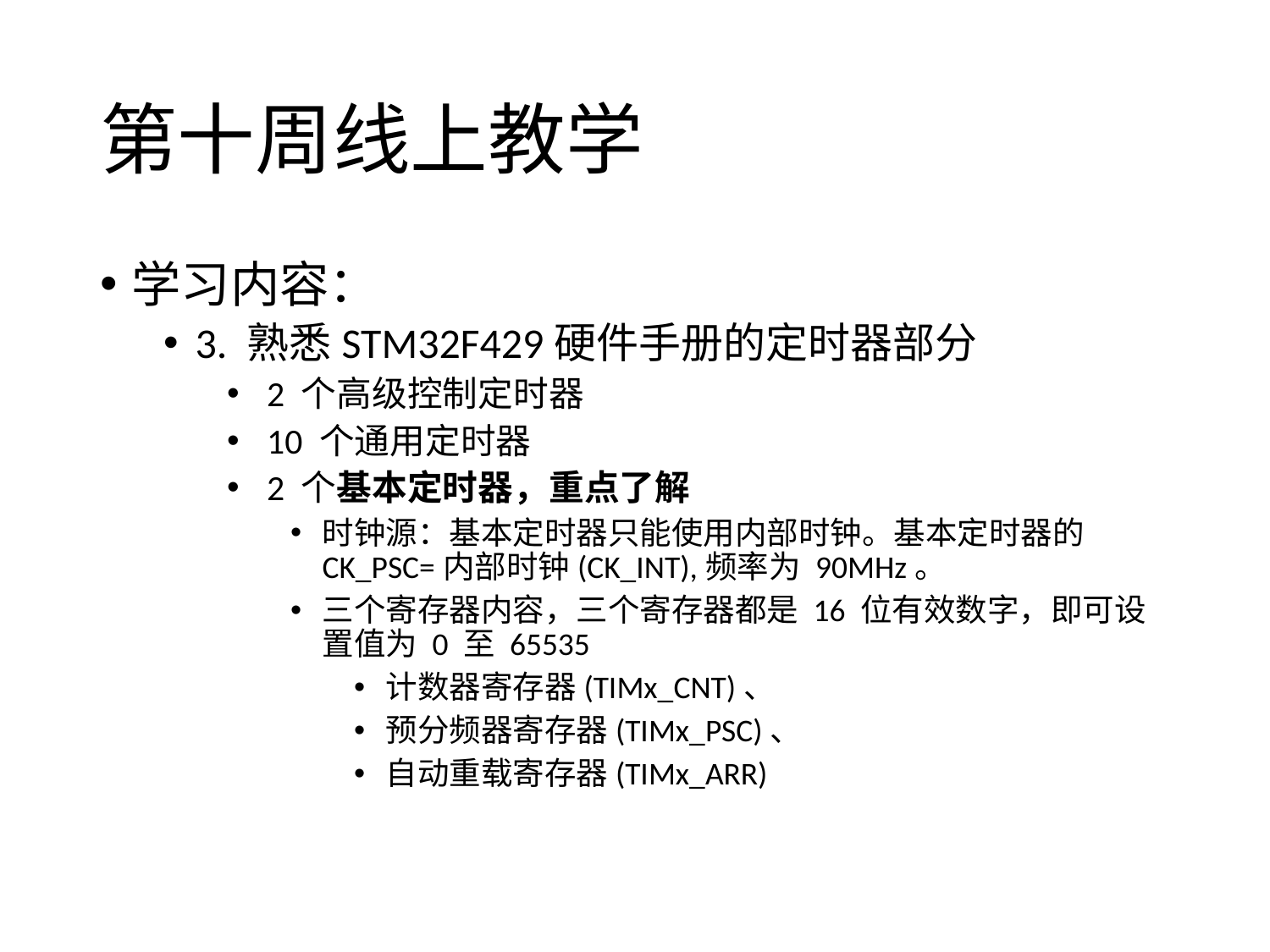

# 第十周线上教学
学习内容：
3. 熟悉STM32F429硬件手册的定时器部分
 2 个高级控制定时器
 10 个通用定时器
 2 个基本定时器，重点了解
时钟源：基本定时器只能使用内部时钟。基本定时器的CK_PSC=内部时钟(CK_INT),频率为 90MHz。
三个寄存器内容，三个寄存器都是 16 位有效数字，即可设置值为 0 至 65535
计数器寄存器(TIMx_CNT)、
预分频器寄存器(TIMx_PSC)、
自动重载寄存器(TIMx_ARR)